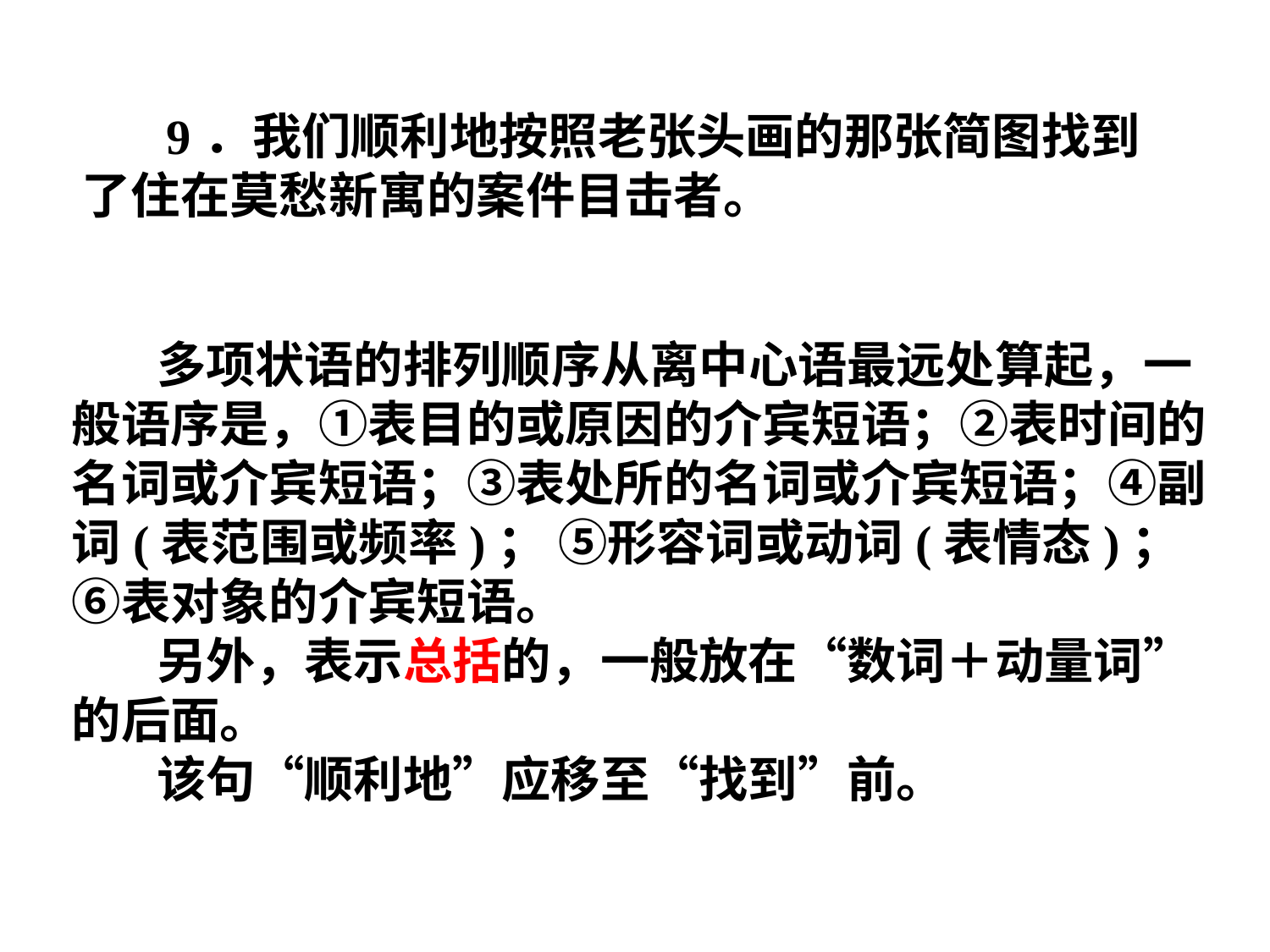

9．我们顺利地按照老张头画的那张简图找到了住在莫愁新寓的案件目击者。
多项状语的排列顺序从离中心语最远处算起，一般语序是，①表目的或原因的介宾短语；②表时间的名词或介宾短语；③表处所的名词或介宾短语；④副词(表范围或频率)； ⑤形容词或动词(表情态)； ⑥表对象的介宾短语。
另外，表示总括的，一般放在“数词＋动量词”的后面。
该句“顺利地”应移至“找到”前。